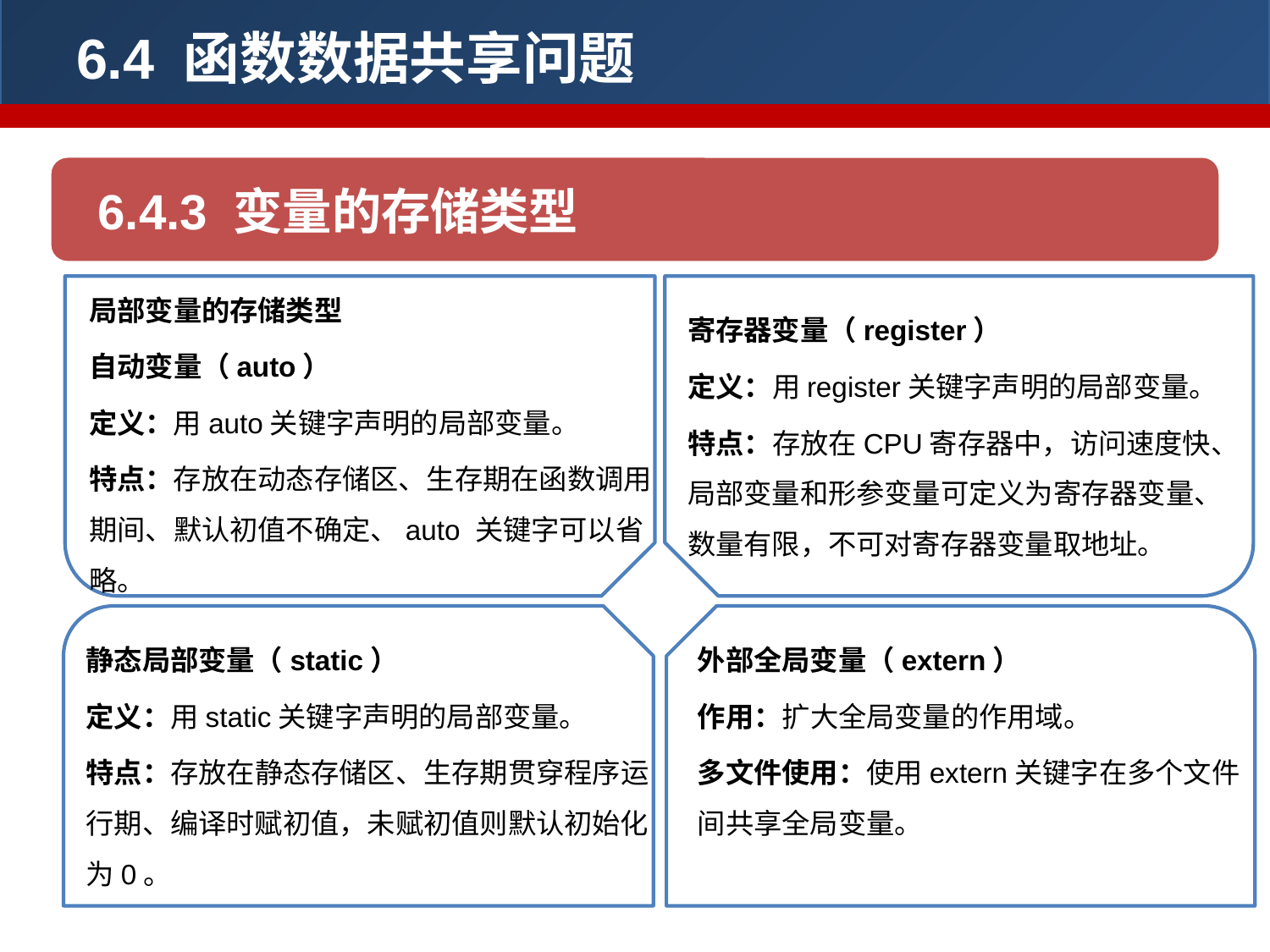

6.4 函数数据共享问题

6.4.3 变量的存储类型
局部变量的存储类型
自动变量（auto）
定义：用auto关键字声明的局部变量。
特点：存放在动态存储区、生存期在函数调用期间、默认初值不确定、auto 关键字可以省略。

寄存器变量（register）
定义：用register关键字声明的局部变量。
特点：存放在CPU寄存器中，访问速度快、局部变量和形参变量可定义为寄存器变量、数量有限，不可对寄存器变量取地址。

外部全局变量（extern）
作用：扩大全局变量的作用域。
多文件使用：使用extern关键字在多个文件间共享全局变量。

静态局部变量（static）
定义：用static关键字声明的局部变量。
特点：存放在静态存储区、生存期贯穿程序运行期、编译时赋初值，未赋初值则默认初始化为0。